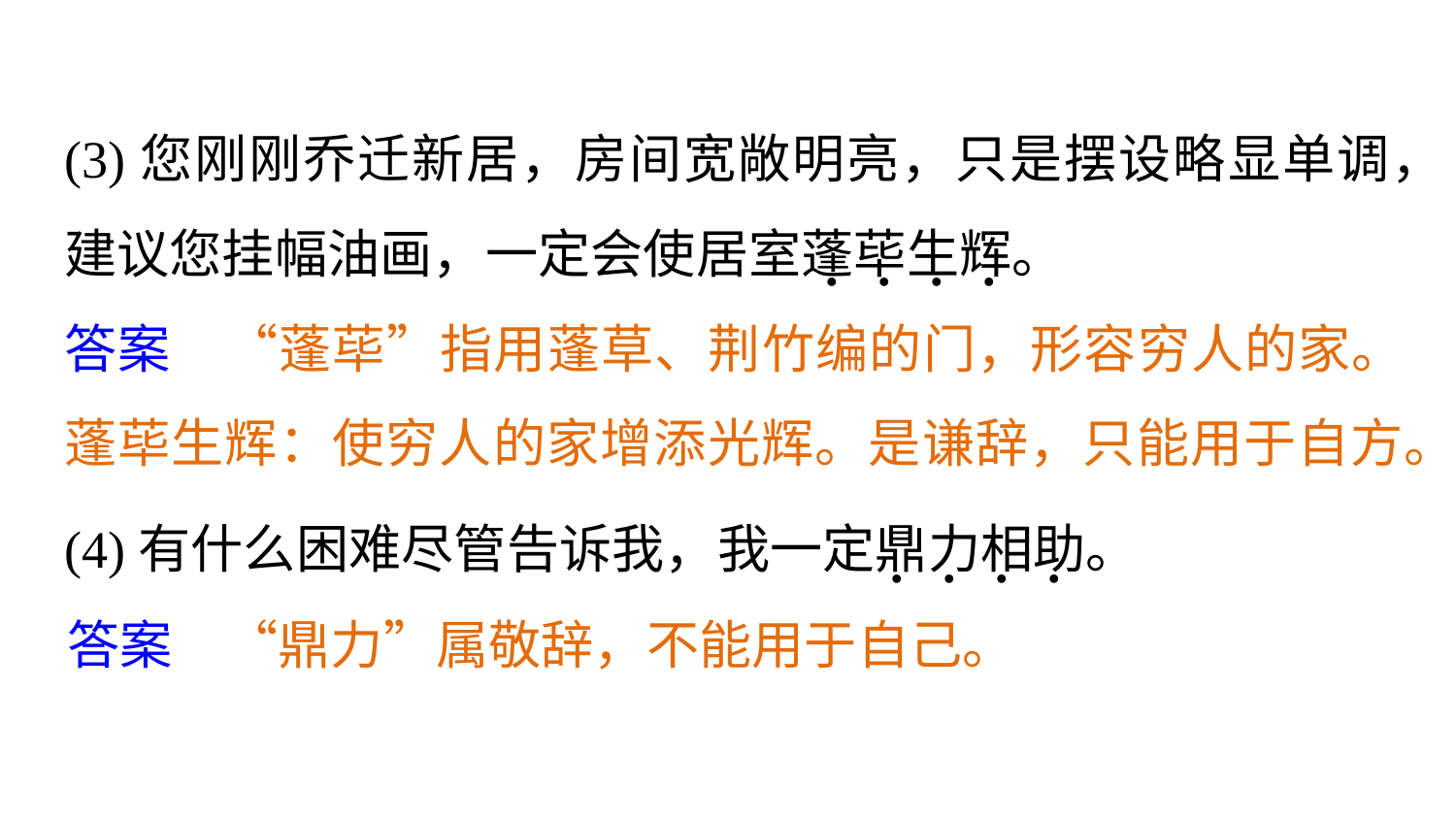

(3)您刚刚乔迁新居，房间宽敞明亮，只是摆设略显单调，建议您挂幅油画，一定会使居室蓬荜生辉。
.   .   .   .
答案　“蓬荜”指用蓬草、荆竹编的门，形容穷人的家。蓬荜生辉：使穷人的家增添光辉。是谦辞，只能用于自方。
(4)有什么困难尽管告诉我，我一定鼎力相助。
.   .   .   .
答案　“鼎力”属敬辞，不能用于自己。